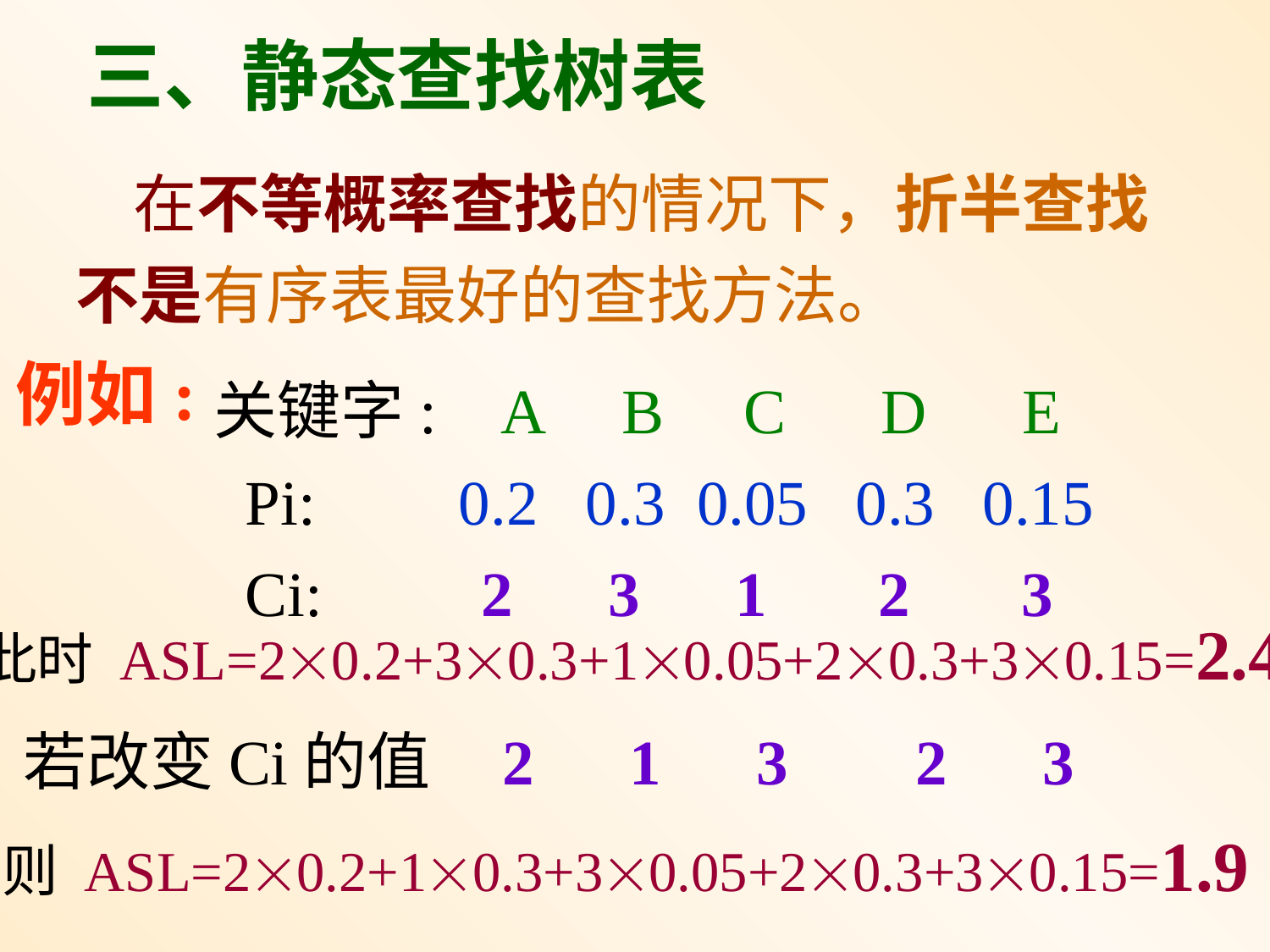

三、静态查找树表
   在不等概率查找的情况下，折半查找不是有序表最好的查找方法。
例如:
关键字:    A     B     C      D      E
  Pi:         0.2   0.3  0.05   0.3   0.15
  Ci:          2      3      1       2       3
此时 ASL=2×0.2+3×0.3+1×0.05+2×0.3+3×0.15=2.4
若改变Ci的值    2      1      3        2      3
则 ASL=2×0.2+1×0.3+3×0.05+2×0.3+3×0.15=1.9